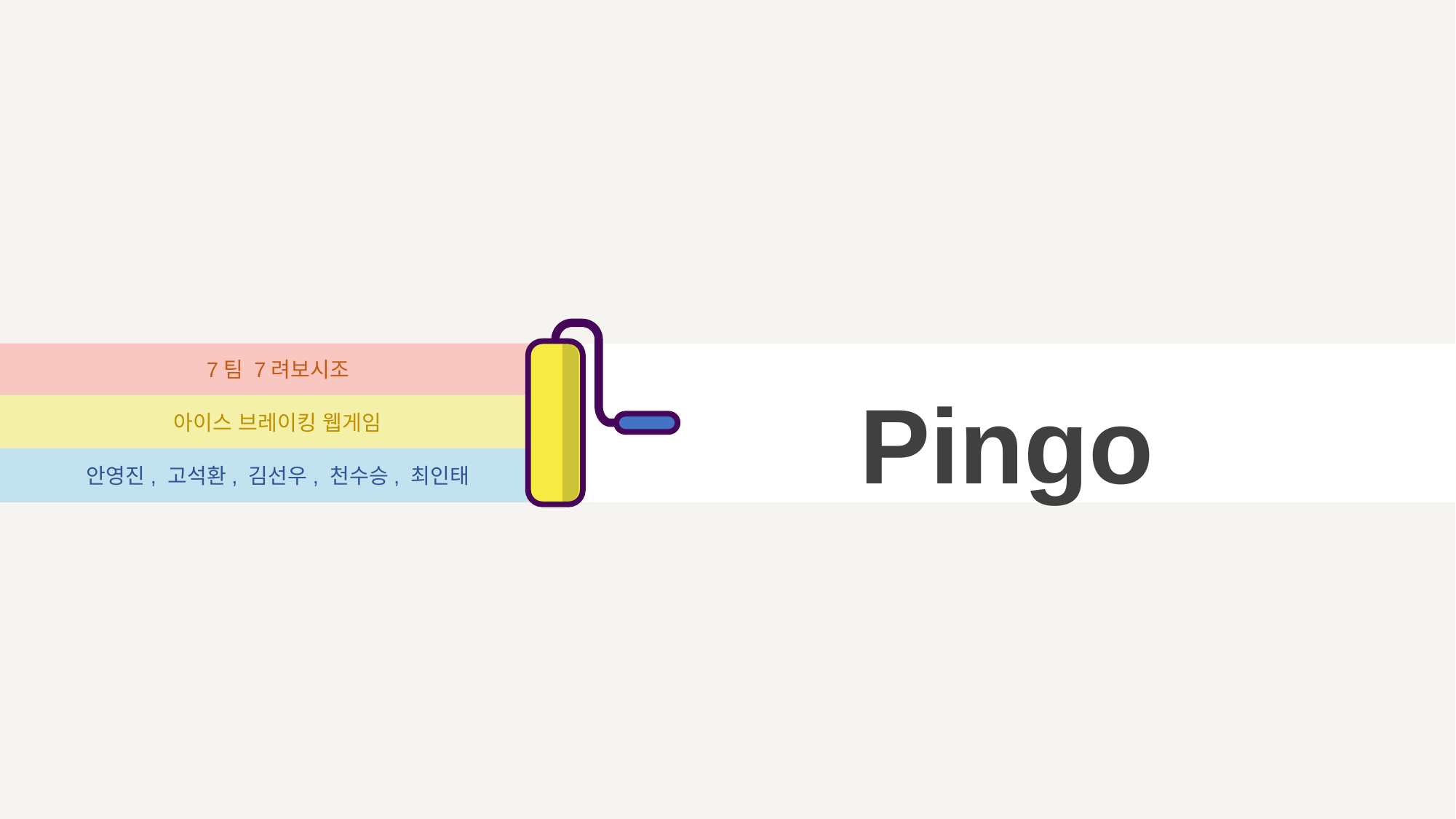

Pingo

7팀 7려보시조
아이스 브레이킹 웹게임
안영진, 고석환, 김선우, 천수승, 최인태